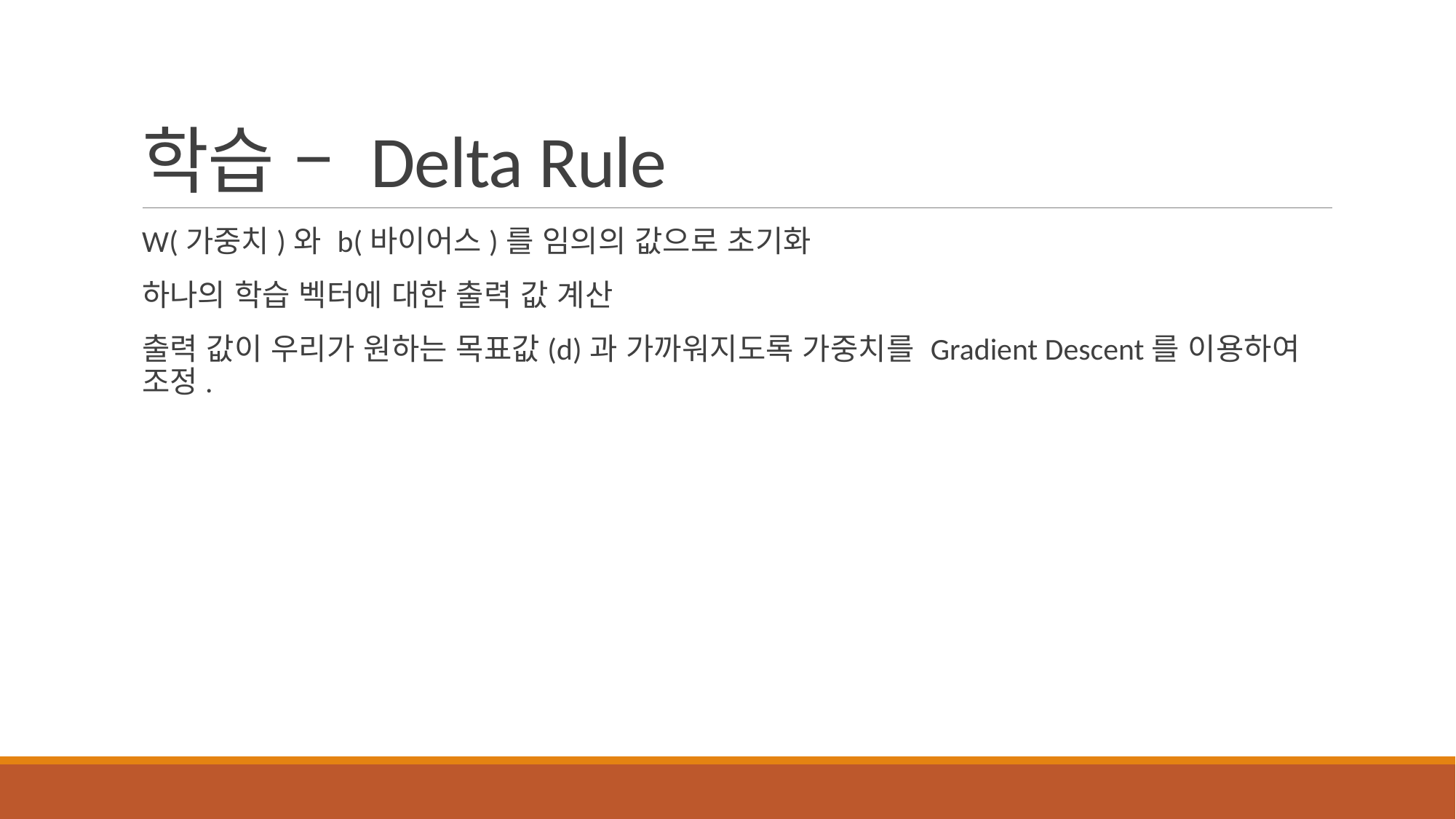

# 학습 – Delta Rule
W(가중치)와 b(바이어스)를 임의의 값으로 초기화
하나의 학습 벡터에 대한 출력 값 계산
출력 값이 우리가 원하는 목표값(d)과 가까워지도록 가중치를 Gradient Descent를 이용하여 조정.